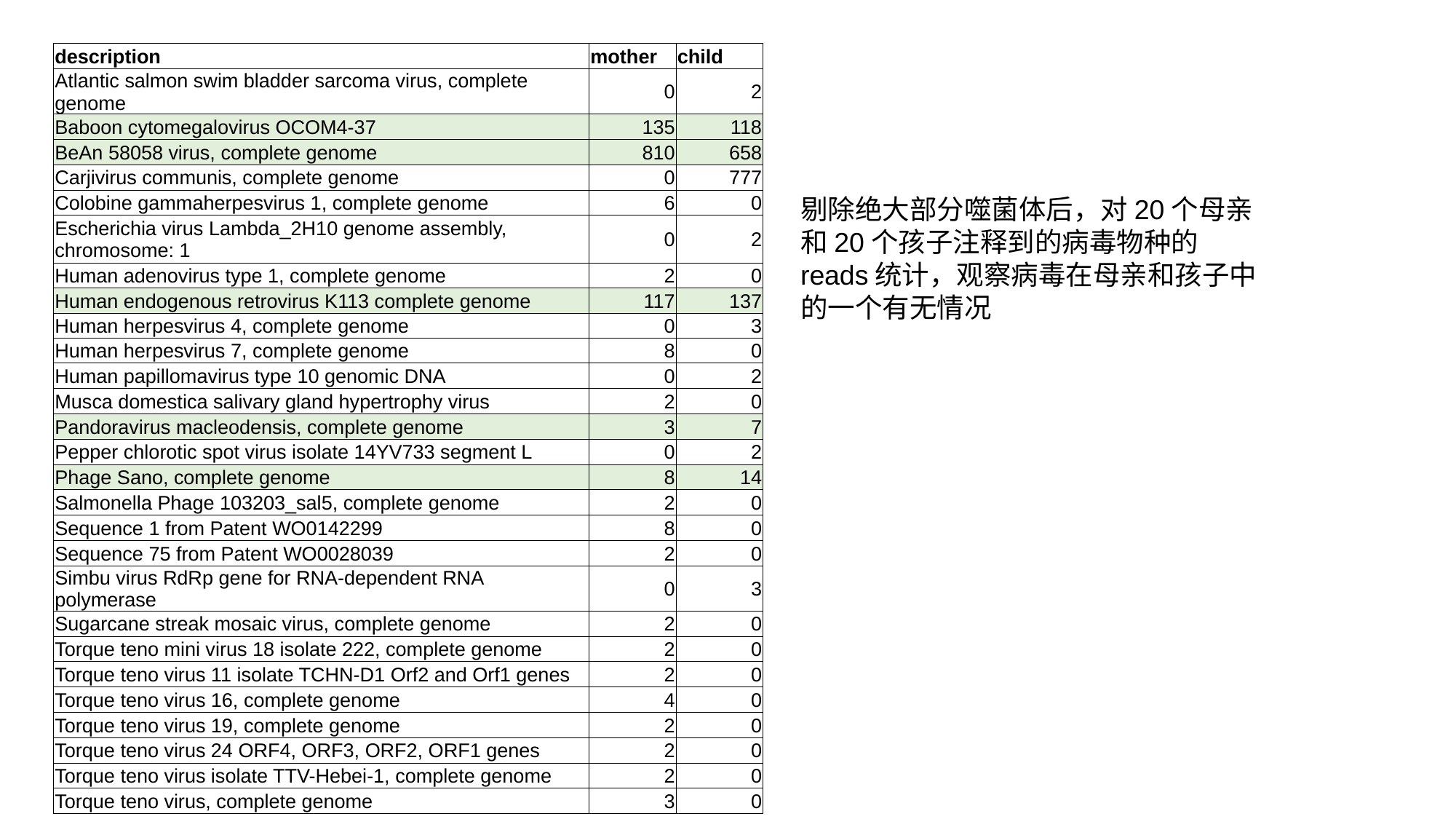

| description | mother | child |
| --- | --- | --- |
| Atlantic salmon swim bladder sarcoma virus, complete genome | 0 | 2 |
| Baboon cytomegalovirus OCOM4-37 | 135 | 118 |
| BeAn 58058 virus, complete genome | 810 | 658 |
| Carjivirus communis, complete genome | 0 | 777 |
| Colobine gammaherpesvirus 1, complete genome | 6 | 0 |
| Escherichia virus Lambda\_2H10 genome assembly, chromosome: 1 | 0 | 2 |
| Human adenovirus type 1, complete genome | 2 | 0 |
| Human endogenous retrovirus K113 complete genome | 117 | 137 |
| Human herpesvirus 4, complete genome | 0 | 3 |
| Human herpesvirus 7, complete genome | 8 | 0 |
| Human papillomavirus type 10 genomic DNA | 0 | 2 |
| Musca domestica salivary gland hypertrophy virus | 2 | 0 |
| Pandoravirus macleodensis, complete genome | 3 | 7 |
| Pepper chlorotic spot virus isolate 14YV733 segment L | 0 | 2 |
| Phage Sano, complete genome | 8 | 14 |
| Salmonella Phage 103203\_sal5, complete genome | 2 | 0 |
| Sequence 1 from Patent WO0142299 | 8 | 0 |
| Sequence 75 from Patent WO0028039 | 2 | 0 |
| Simbu virus RdRp gene for RNA-dependent RNA polymerase | 0 | 3 |
| Sugarcane streak mosaic virus, complete genome | 2 | 0 |
| Torque teno mini virus 18 isolate 222, complete genome | 2 | 0 |
| Torque teno virus 11 isolate TCHN-D1 Orf2 and Orf1 genes | 2 | 0 |
| Torque teno virus 16, complete genome | 4 | 0 |
| Torque teno virus 19, complete genome | 2 | 0 |
| Torque teno virus 24 ORF4, ORF3, ORF2, ORF1 genes | 2 | 0 |
| Torque teno virus isolate TTV-Hebei-1, complete genome | 2 | 0 |
| Torque teno virus, complete genome | 3 | 0 |
剔除绝大部分噬菌体后，对20个母亲和20个孩子注释到的病毒物种的reads统计，观察病毒在母亲和孩子中的一个有无情况